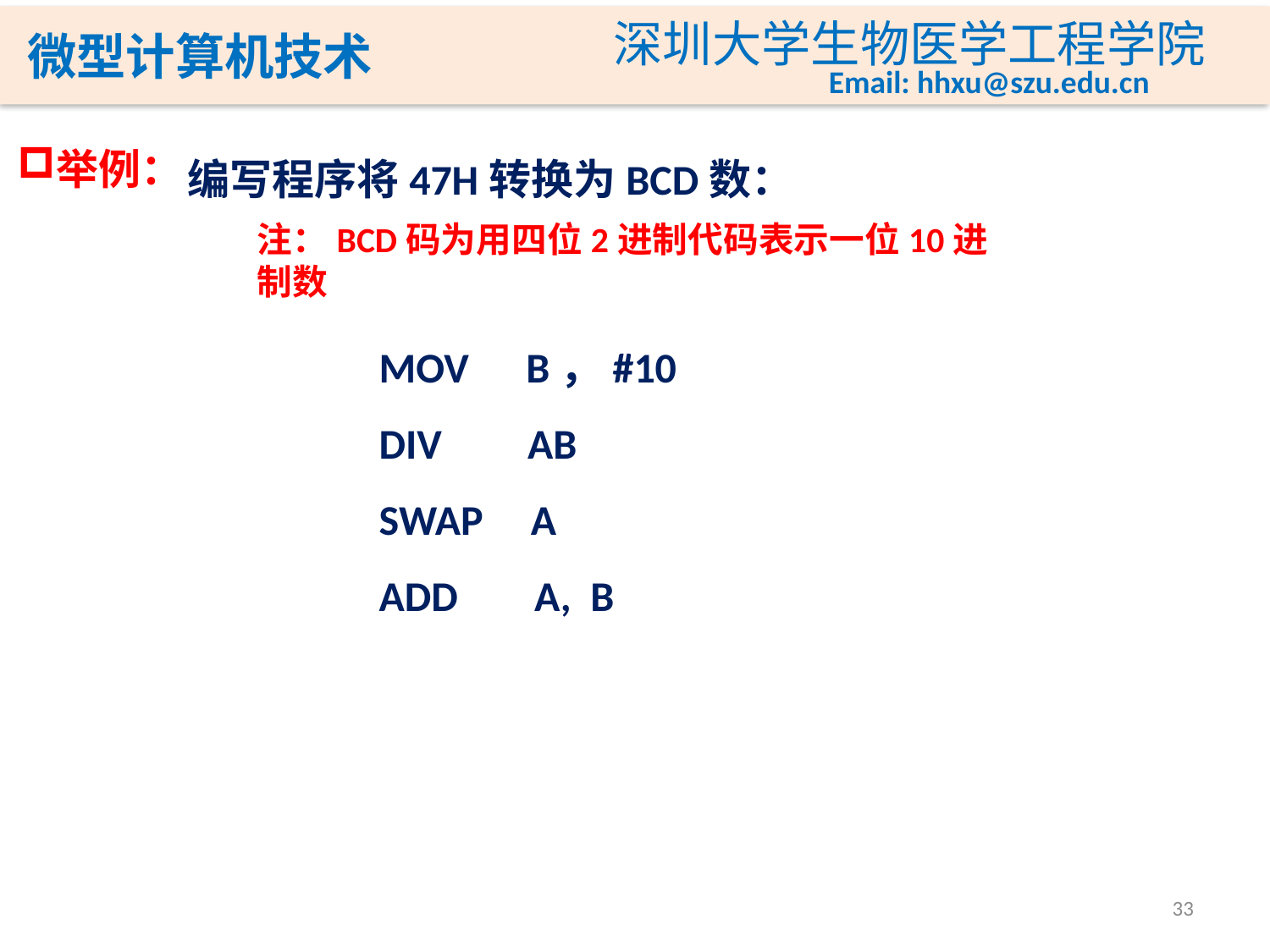

编写程序将47H转换为BCD数：
举例：
注：BCD码为用四位2进制代码表示一位10进制数
MOV      B，#10
DIV         AB
SWAP     A
ADD        A,  B
33